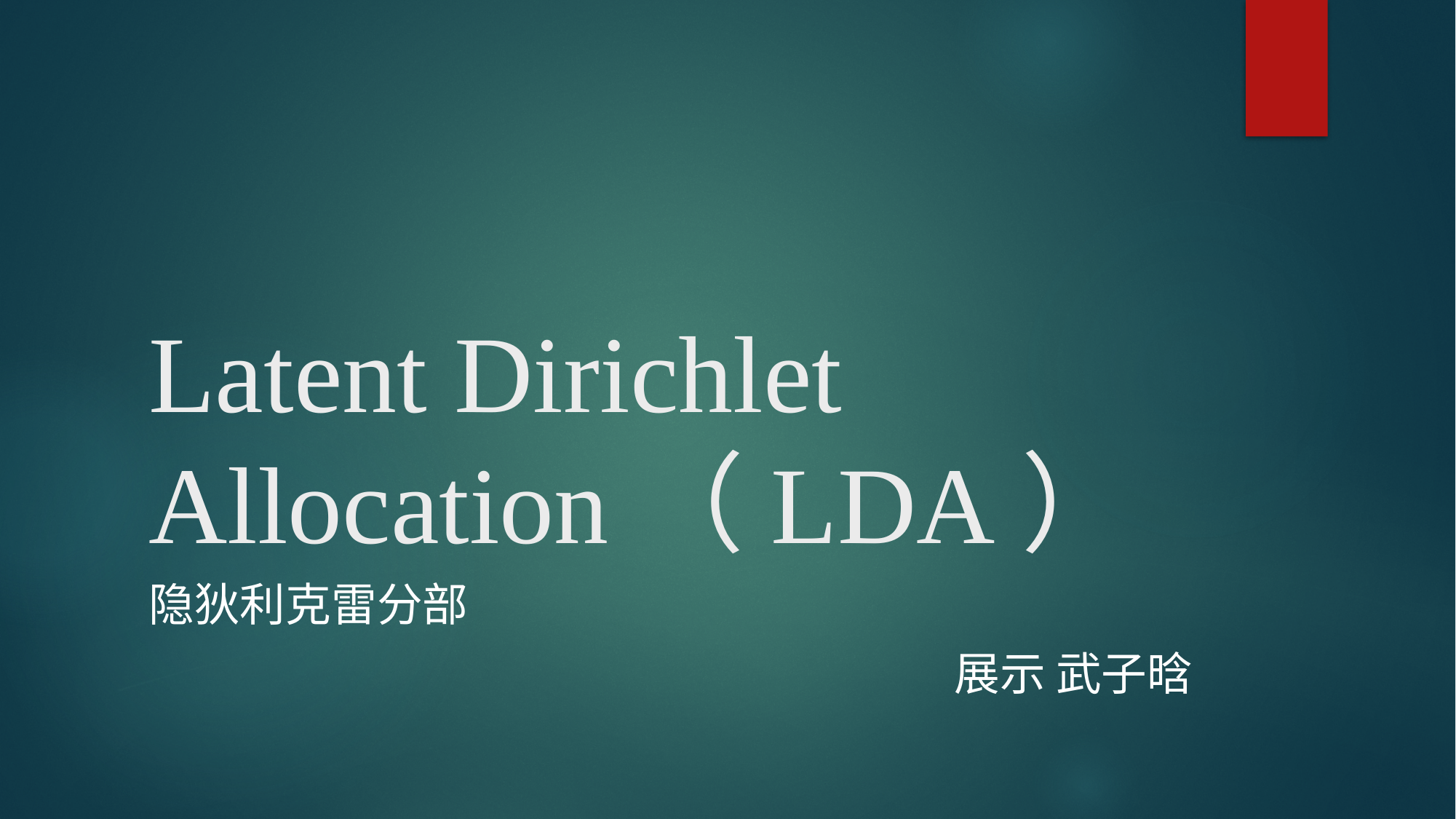

# Latent Dirichlet Allocation（LDA）
隐狄利克雷分部
展示 武子晗